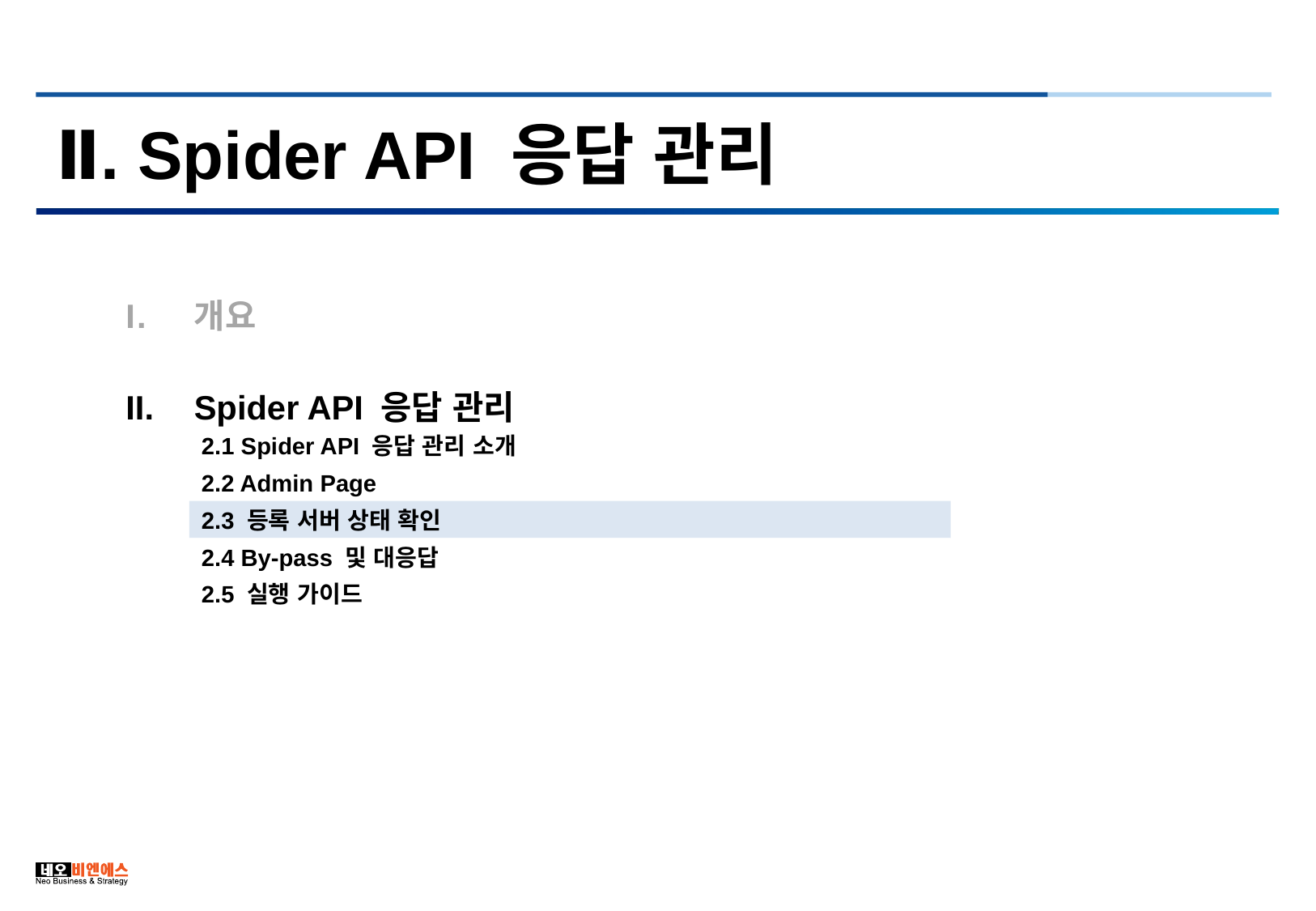

Ⅱ. Spider API 응답 관리
개요
Spider API 응답 관리
2.1 Spider API 응답 관리 소개
2.2 Admin Page
2.3 등록 서버 상태 확인
2.4 By-pass 및 대응답
2.5 실행 가이드